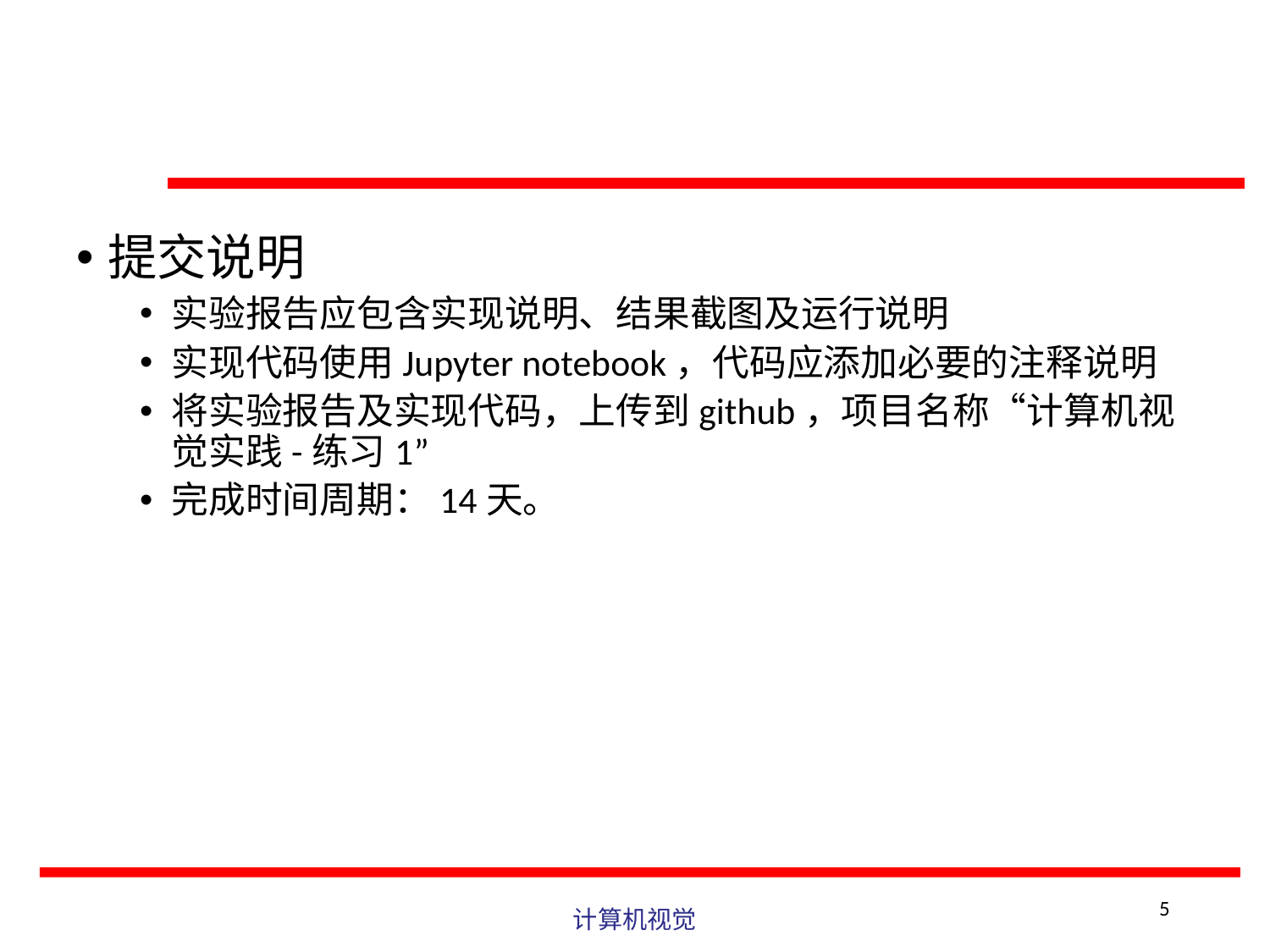

提交说明
实验报告应包含实现说明、结果截图及运行说明
实现代码使用Jupyter notebook，代码应添加必要的注释说明
将实验报告及实现代码，上传到github，项目名称“计算机视觉实践-练习1”
完成时间周期：14天。

5
计算机视觉